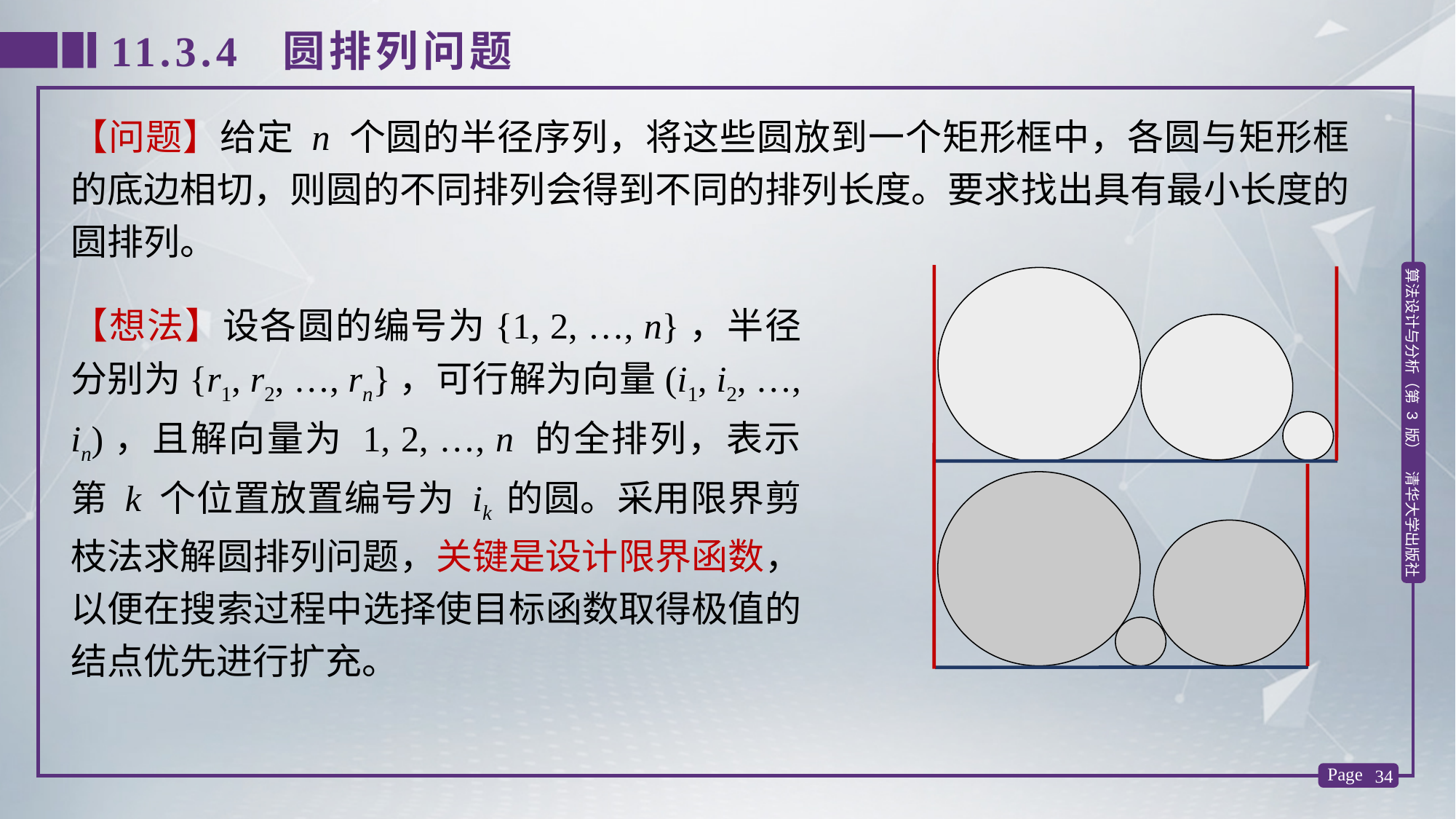

11.3.4  圆排列问题
【问题】给定 n 个圆的半径序列，将这些圆放到一个矩形框中，各圆与矩形框的底边相切，则圆的不同排列会得到不同的排列长度。要求找出具有最小长度的圆排列。

【想法】设各圆的编号为{1, 2, …, n}，半径分别为{r1, r2, …, rn}，可行解为向量(i1, i2, …, in)，且解向量为 1, 2, …, n 的全排列，表示第 k 个位置放置编号为 ik 的圆。采用限界剪枝法求解圆排列问题，关键是设计限界函数，以便在搜索过程中选择使目标函数取得极值的结点优先进行扩充。